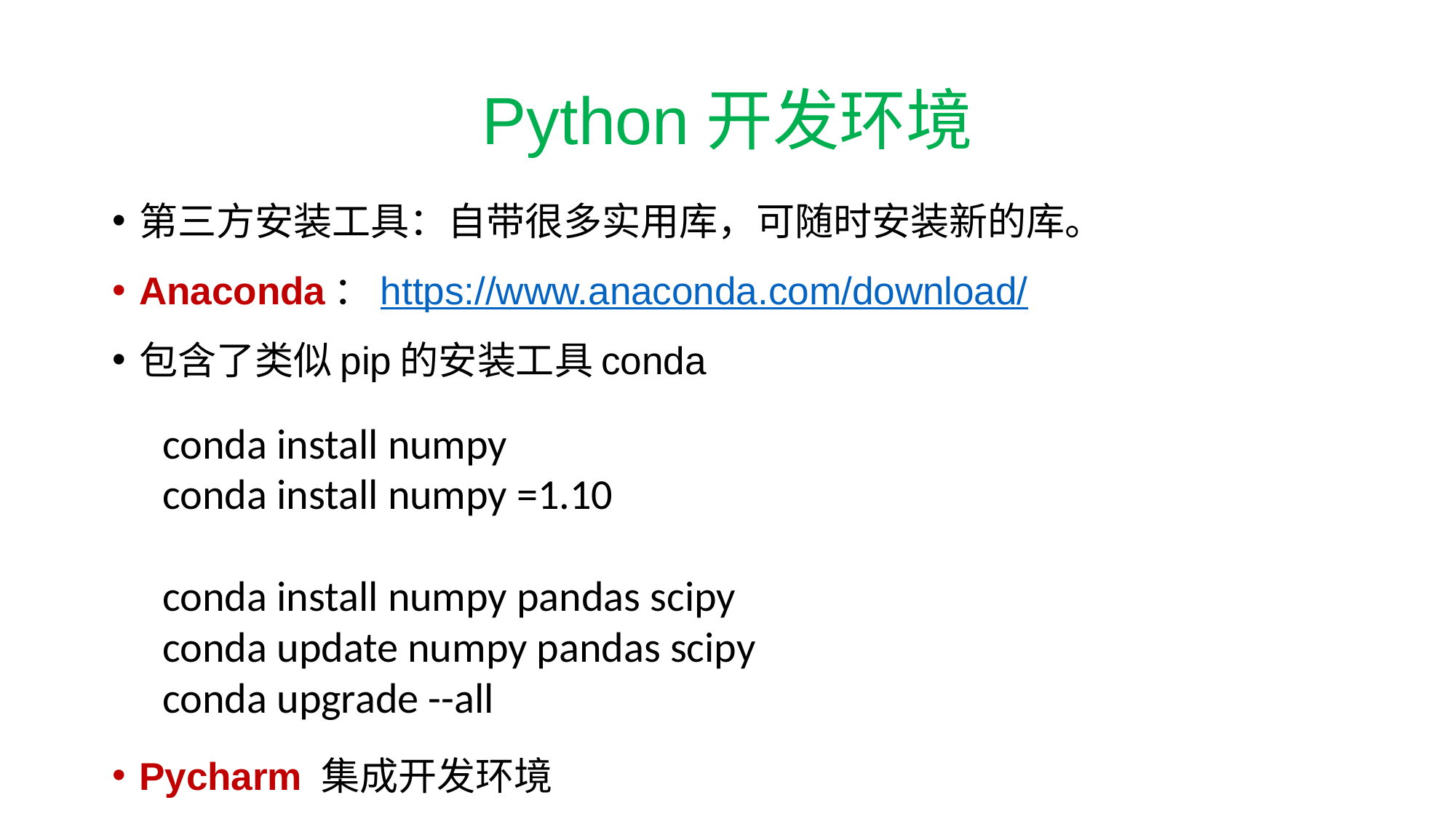

# Python开发环境
第三方安装工具：自带很多实用库，可随时安装新的库。
Anaconda：https://www.anaconda.com/download/
包含了类似pip的安装工具conda

Pycharm 集成开发环境
conda install numpy
conda install numpy =1.10

conda install numpy pandas scipy
conda update numpy pandas scipy
conda upgrade --all